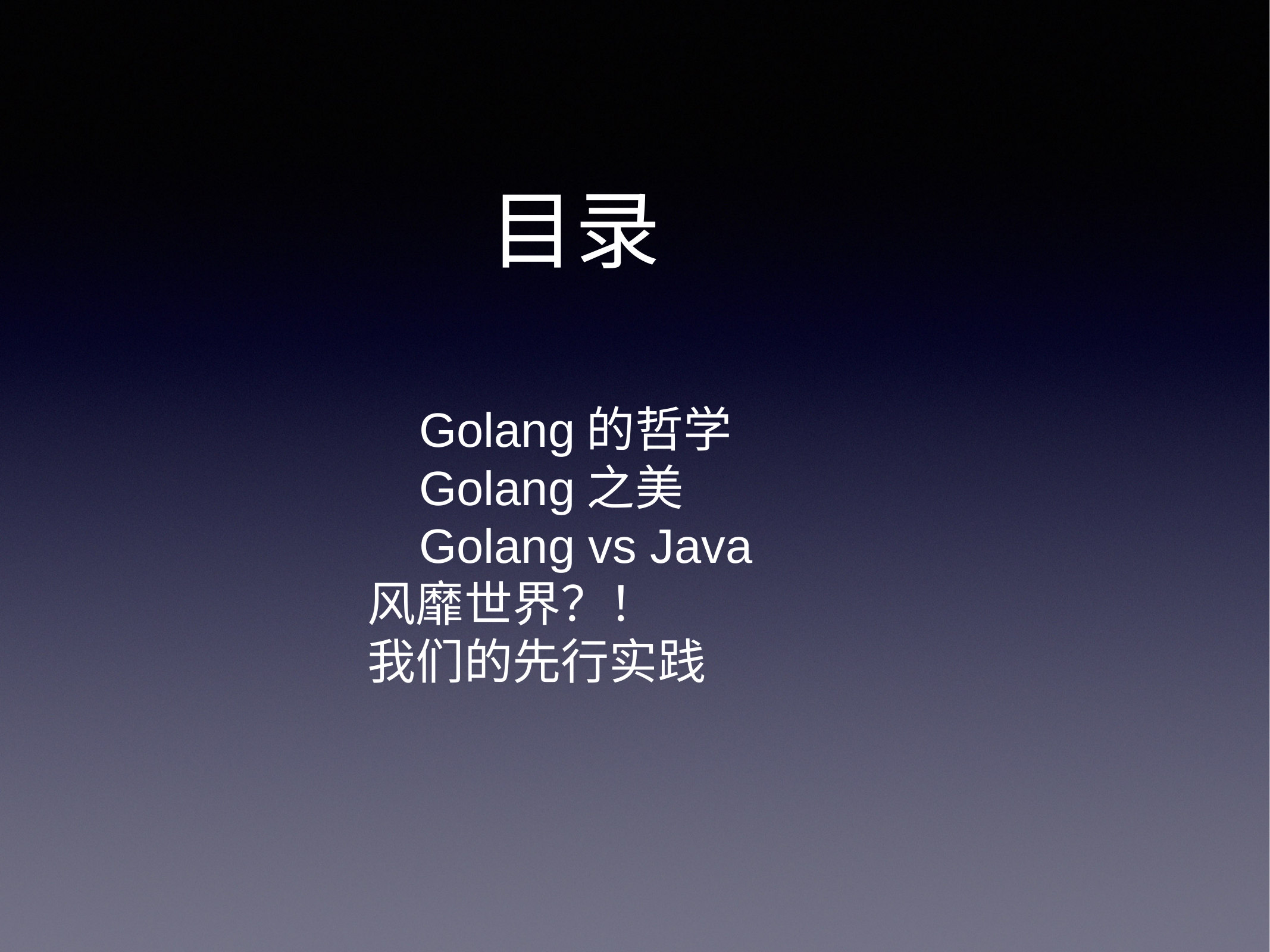

# 目录
                         Golang的哲学
                         Golang之美
                         Golang vs Java
                         风靡世界？！
                         我们的先行实践